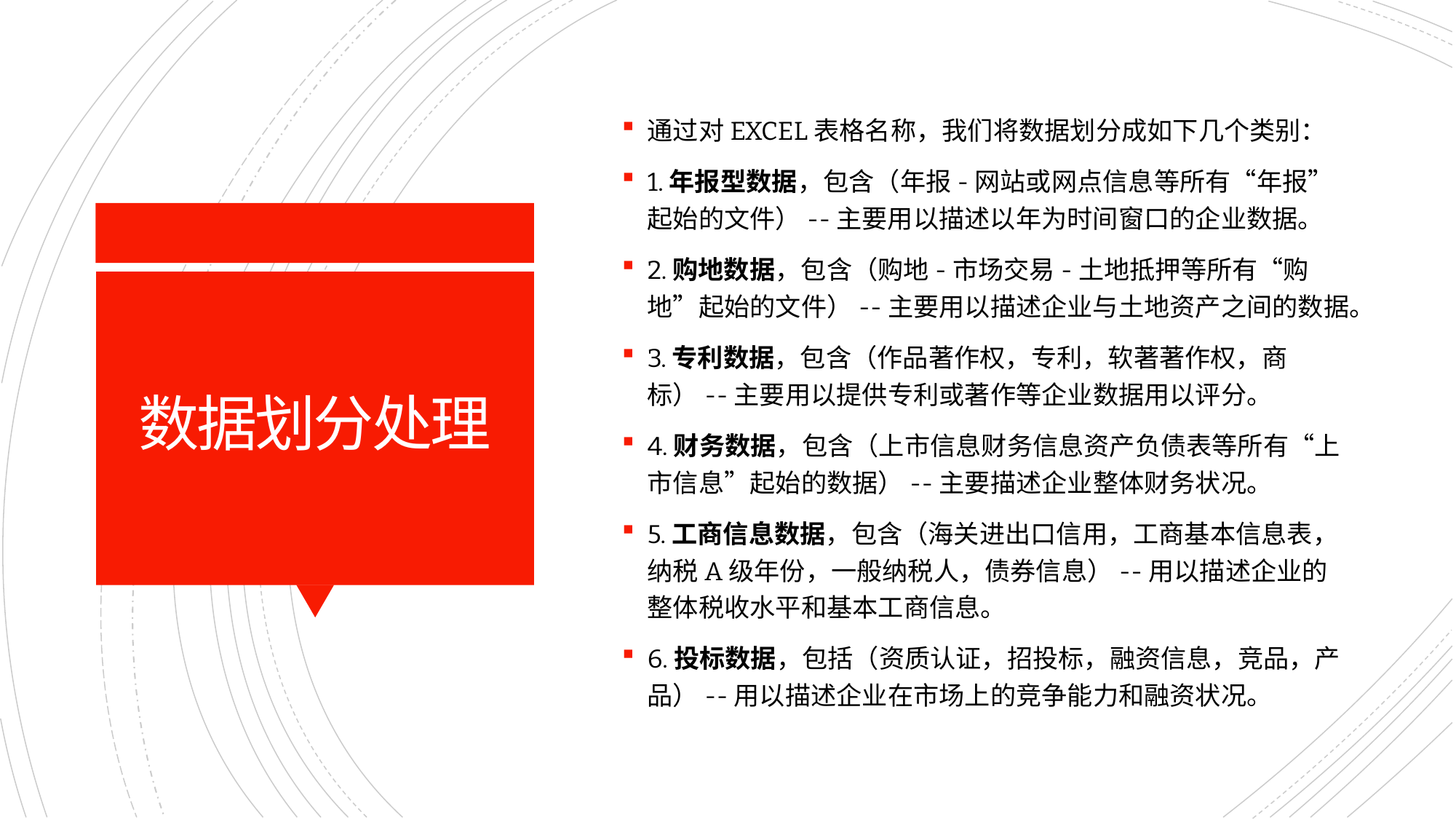

通过对EXCEL表格名称，我们将数据划分成如下几个类别：
1.年报型数据，包含（年报-网站或网点信息等所有“年报”起始的文件）--主要用以描述以年为时间窗口的企业数据。
2.购地数据，包含（购地-市场交易-土地抵押等所有“购地”起始的文件）--主要用以描述企业与土地资产之间的数据。
3.专利数据，包含（作品著作权，专利，软著著作权，商标）--主要用以提供专利或著作等企业数据用以评分。
4.财务数据，包含（上市信息财务信息资产负债表等所有“上市信息”起始的数据）--主要描述企业整体财务状况。
5.工商信息数据，包含（海关进出口信用，工商基本信息表，纳税A级年份，一般纳税人，债券信息）--用以描述企业的整体税收水平和基本工商信息。
6.投标数据，包括（资质认证，招投标，融资信息，竞品，产品）--用以描述企业在市场上的竞争能力和融资状况。
# 数据划分处理